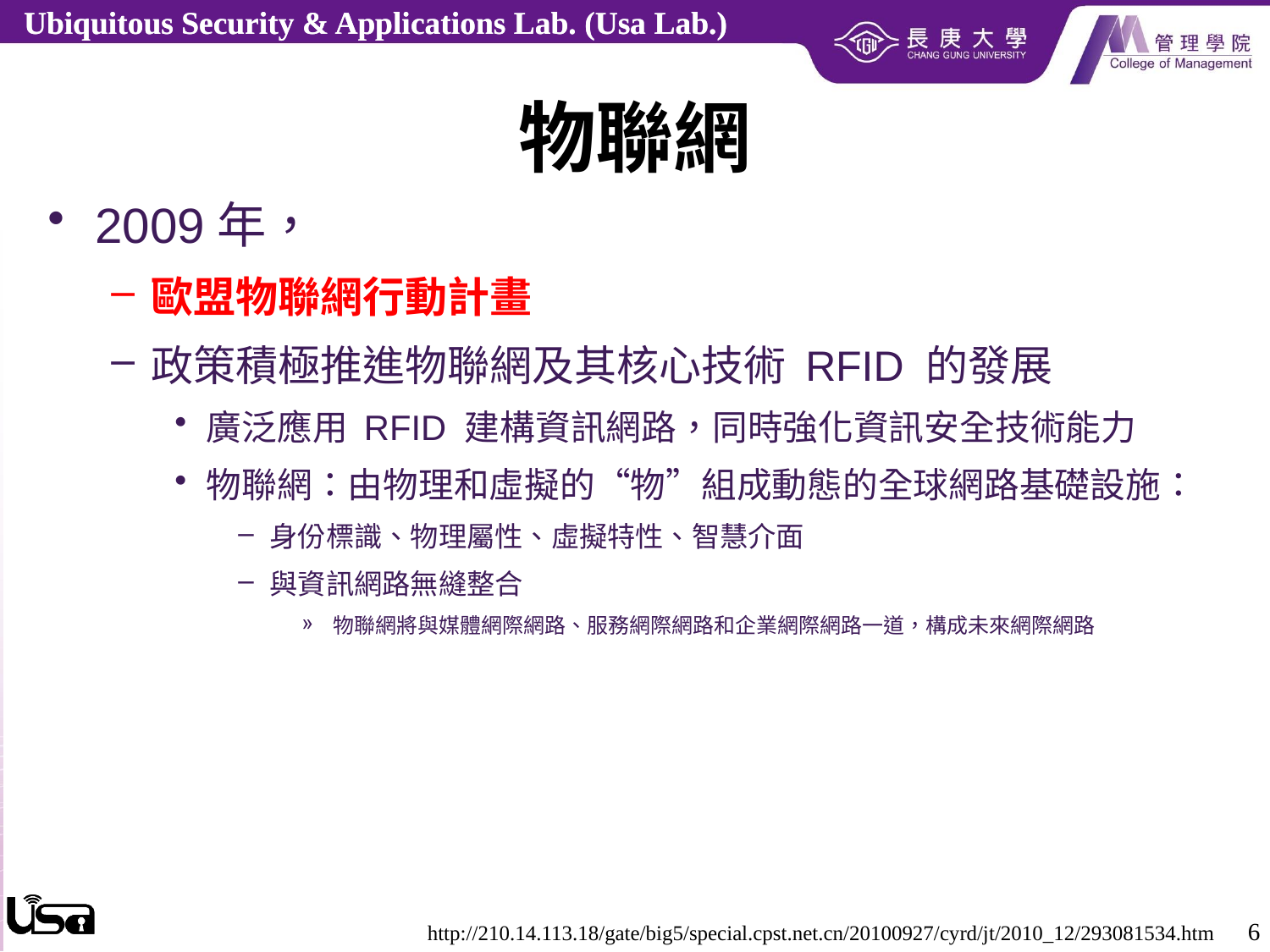

# 物聯網
2009年，
歐盟物聯網行動計畫
政策積極推進物聯網及其核心技術 RFID 的發展
廣泛應用 RFID 建構資訊網路，同時強化資訊安全技術能力
物聯網：由物理和虛擬的“物”組成動態的全球網路基礎設施：
身份標識、物理屬性、虛擬特性、智慧介面
與資訊網路無縫整合
物聯網將與媒體網際網路、服務網際網路和企業網際網路一道，構成未來網際網路

6
http://210.14.113.18/gate/big5/special.cpst.net.cn/20100927/cyrd/jt/2010_12/293081534.htm